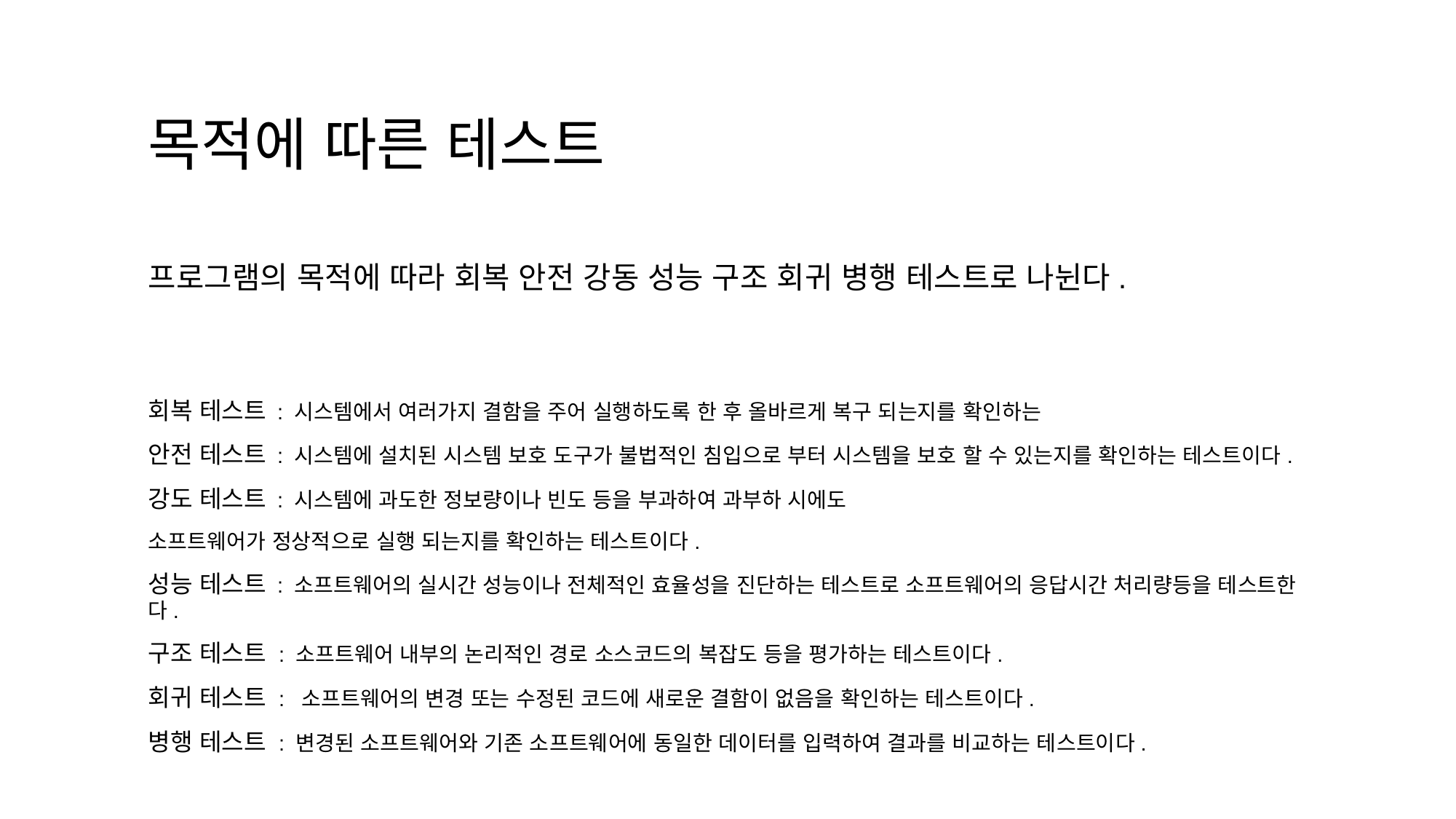

# 목적에 따른 테스트
프로그램의 목적에 따라 회복 안전 강동 성능 구조 회귀 병행 테스트로 나뉜다.
회복 테스트 : 시스템에서 여러가지 결함을 주어 실행하도록 한 후 올바르게 복구 되는지를 확인하는
안전 테스트 : 시스템에 설치된 시스템 보호 도구가 불법적인 침입으로 부터 시스템을 보호 할 수 있는지를 확인하는 테스트이다.
강도 테스트 : 시스템에 과도한 정보량이나 빈도 등을 부과하여 과부하 시에도
소프트웨어가 정상적으로 실행 되는지를 확인하는 테스트이다.
성능 테스트 : 소프트웨어의 실시간 성능이나 전체적인 효율성을 진단하는 테스트로 소프트웨어의 응답시간 처리량등을 테스트한다.
구조 테스트 : 소프트웨어 내부의 논리적인 경로 소스코드의 복잡도 등을 평가하는 테스트이다.
회귀 테스트 :  소프트웨어의 변경 또는 수정된 코드에 새로운 결함이 없음을 확인하는 테스트이다.
병행 테스트 : 변경된 소프트웨어와 기존 소프트웨어에 동일한 데이터를 입력하여 결과를 비교하는 테스트이다.